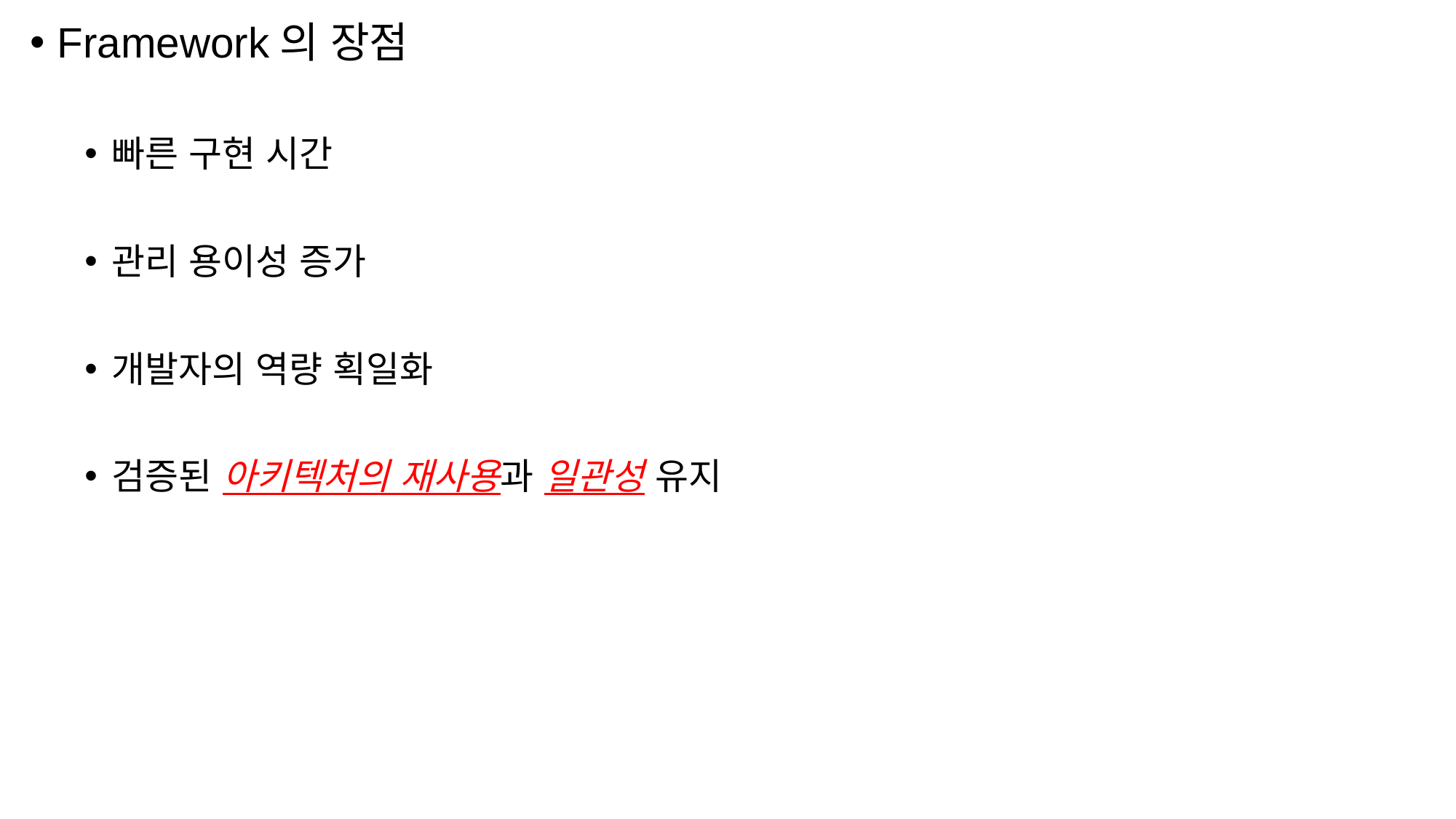

Framework의 장점

빠른 구현 시간

관리 용이성 증가

개발자의 역량 획일화

검증된 아키텍처의 재사용과 일관성 유지